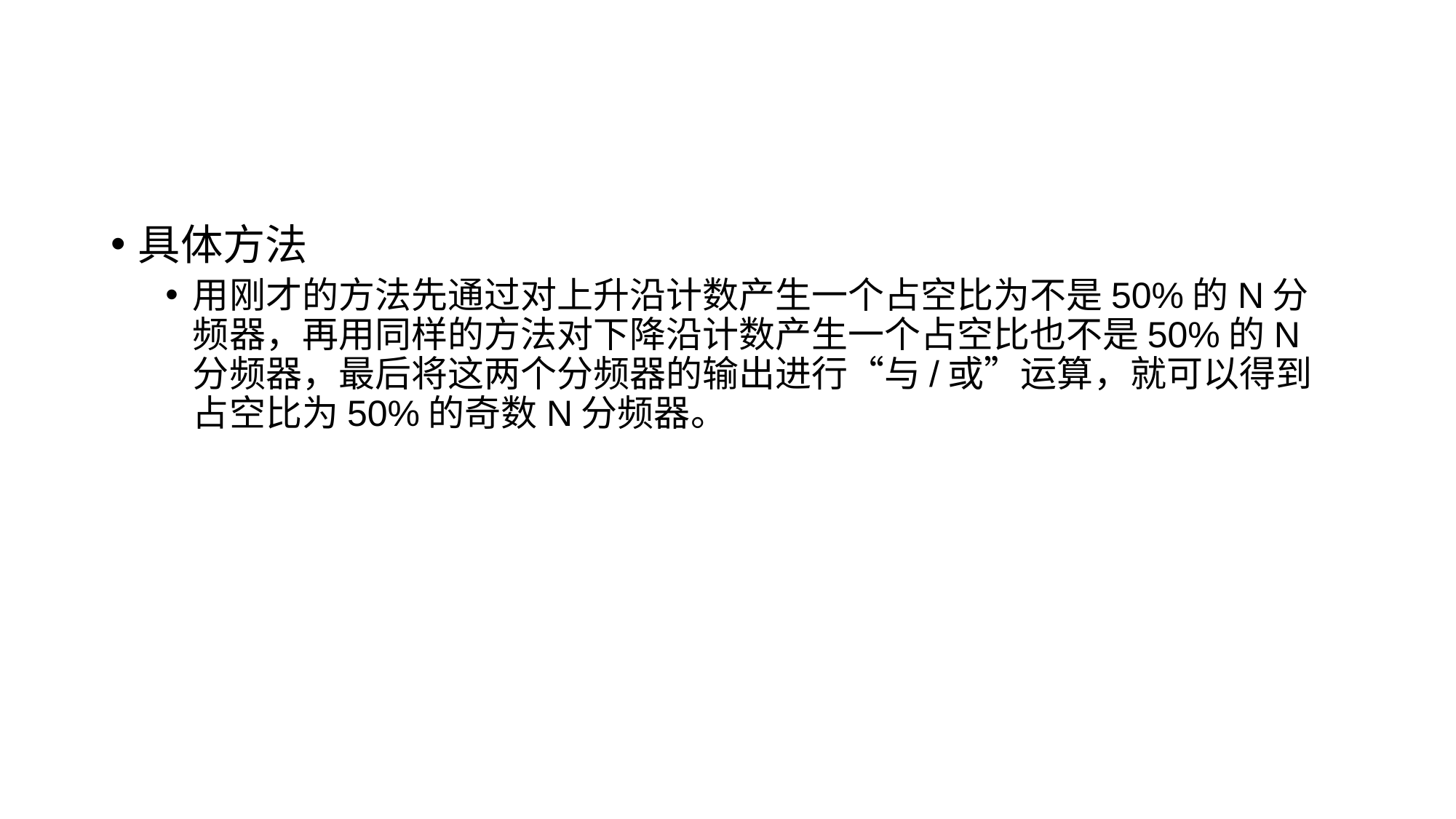

#
具体方法
用刚才的方法先通过对上升沿计数产生一个占空比为不是50%的N分频器，再用同样的方法对下降沿计数产生一个占空比也不是50%的N分频器，最后将这两个分频器的输出进行“与/或”运算，就可以得到占空比为50%的奇数N分频器。